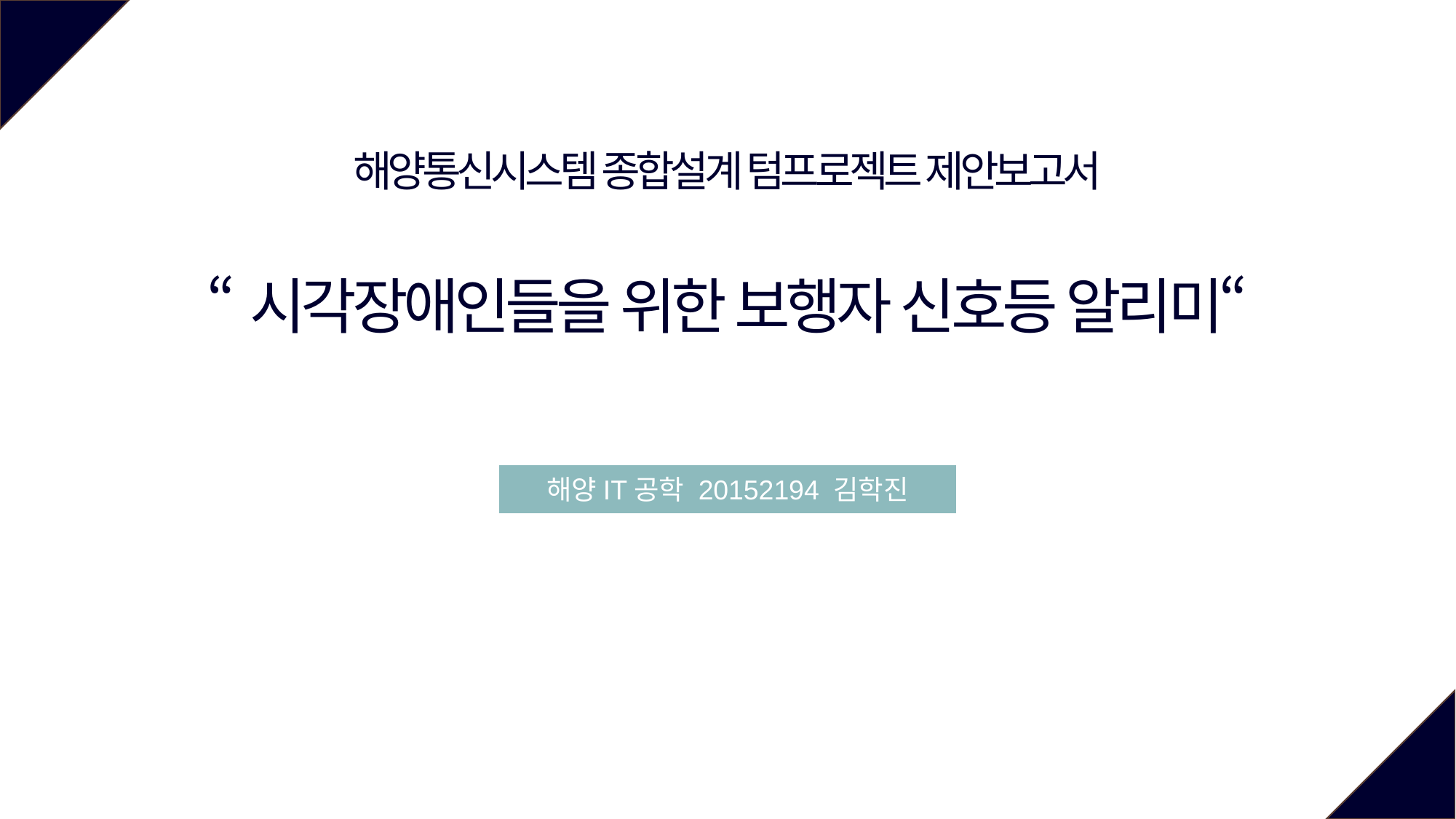

해양통신시스템 종합설계 텀프로젝트 제안보고서

“시각장애인들을 위한 보행자 신호등 알리미“

해양IT공학 20152194 김학진